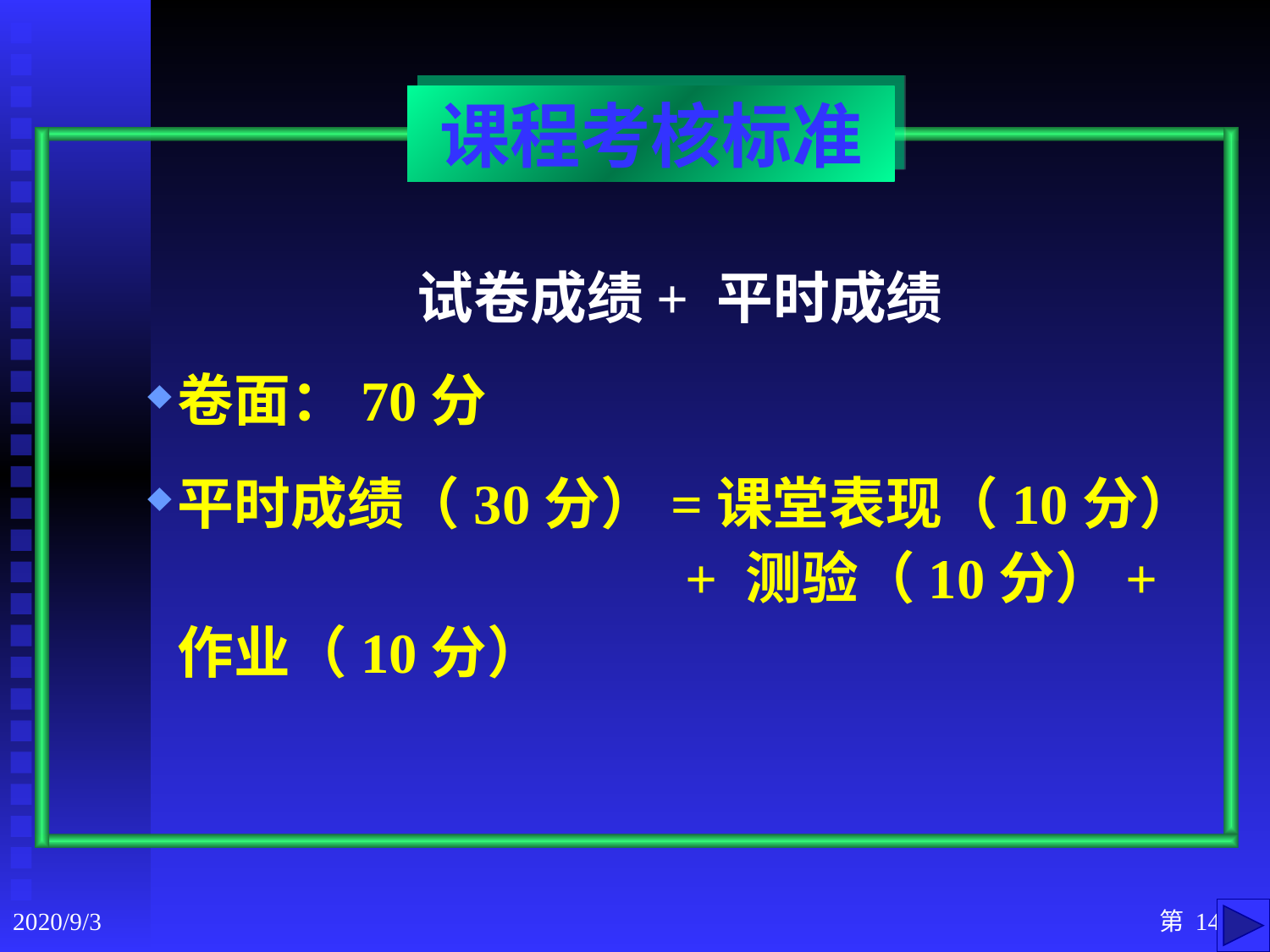

课程考核标准

试卷成绩+ 平时成绩
卷面：70分
平时成绩（30分）=课堂表现（10分）  	             		+ 测验（10分）+ 作业（10分）
2020/9/3
第 14 页